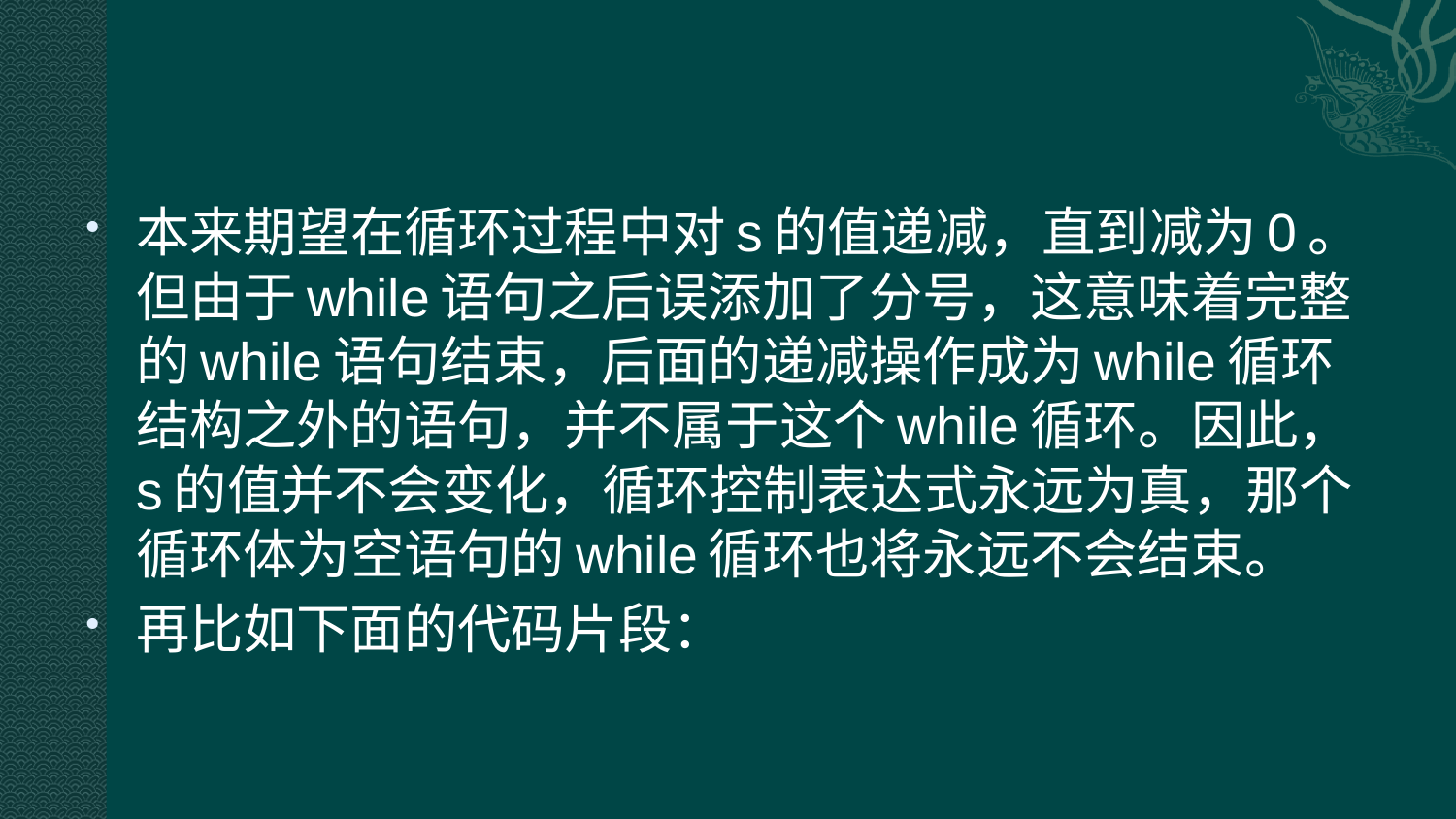

#
本来期望在循环过程中对s的值递减，直到减为0。但由于while语句之后误添加了分号，这意味着完整的while语句结束，后面的递减操作成为while循环结构之外的语句，并不属于这个while循环。因此，s的值并不会变化，循环控制表达式永远为真，那个循环体为空语句的while循环也将永远不会结束。
再比如下面的代码片段：